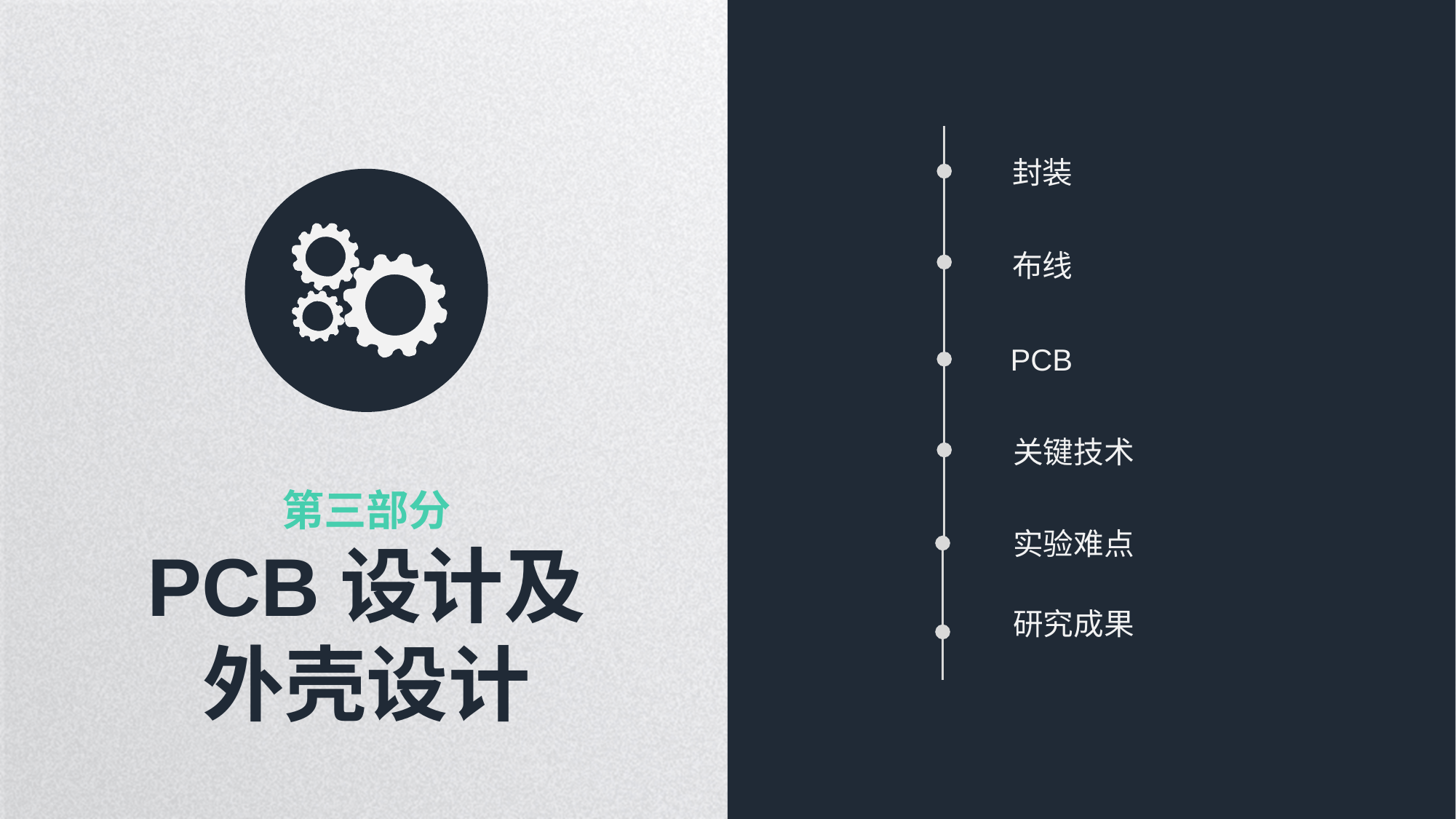

封装

布线
PCB
关键技术
第三部分
实验难点
PCB设计及
外壳设计
研究成果
PPT下载 http://www.1ppt.com/xiazai/
延时符